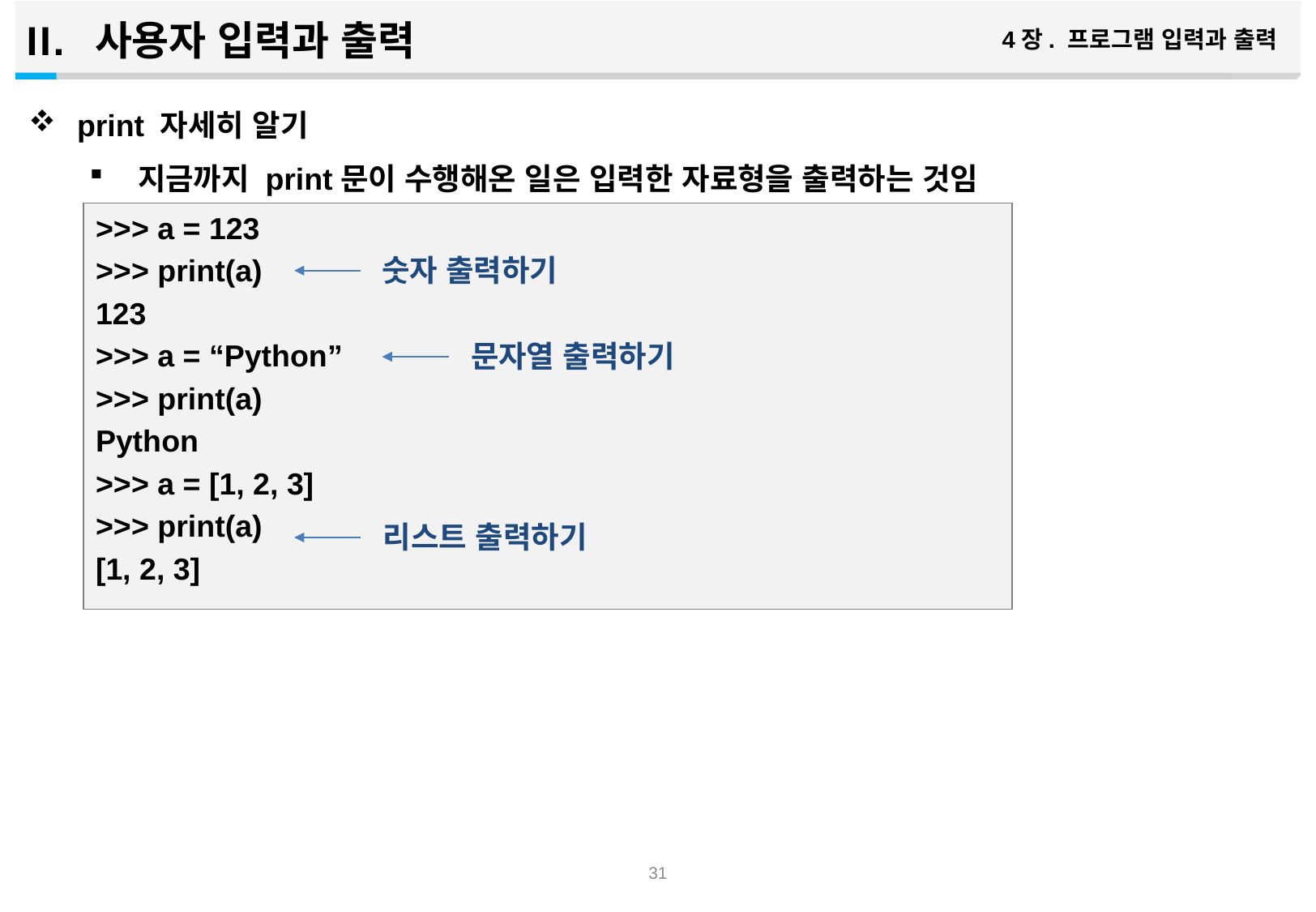

사용자 입력과 출력
4장. 프로그램 입력과 출력
print 자세히 알기
지금까지 print문이 수행해온 일은 입력한 자료형을 출력하는 것임

>>> a = 123
>>> print(a)
123
>>> a = “Python”
>>> print(a)
Python
>>> a = [1, 2, 3]
>>> print(a)
[1, 2, 3]

숫자 출력하기
문자열 출력하기
리스트 출력하기
31